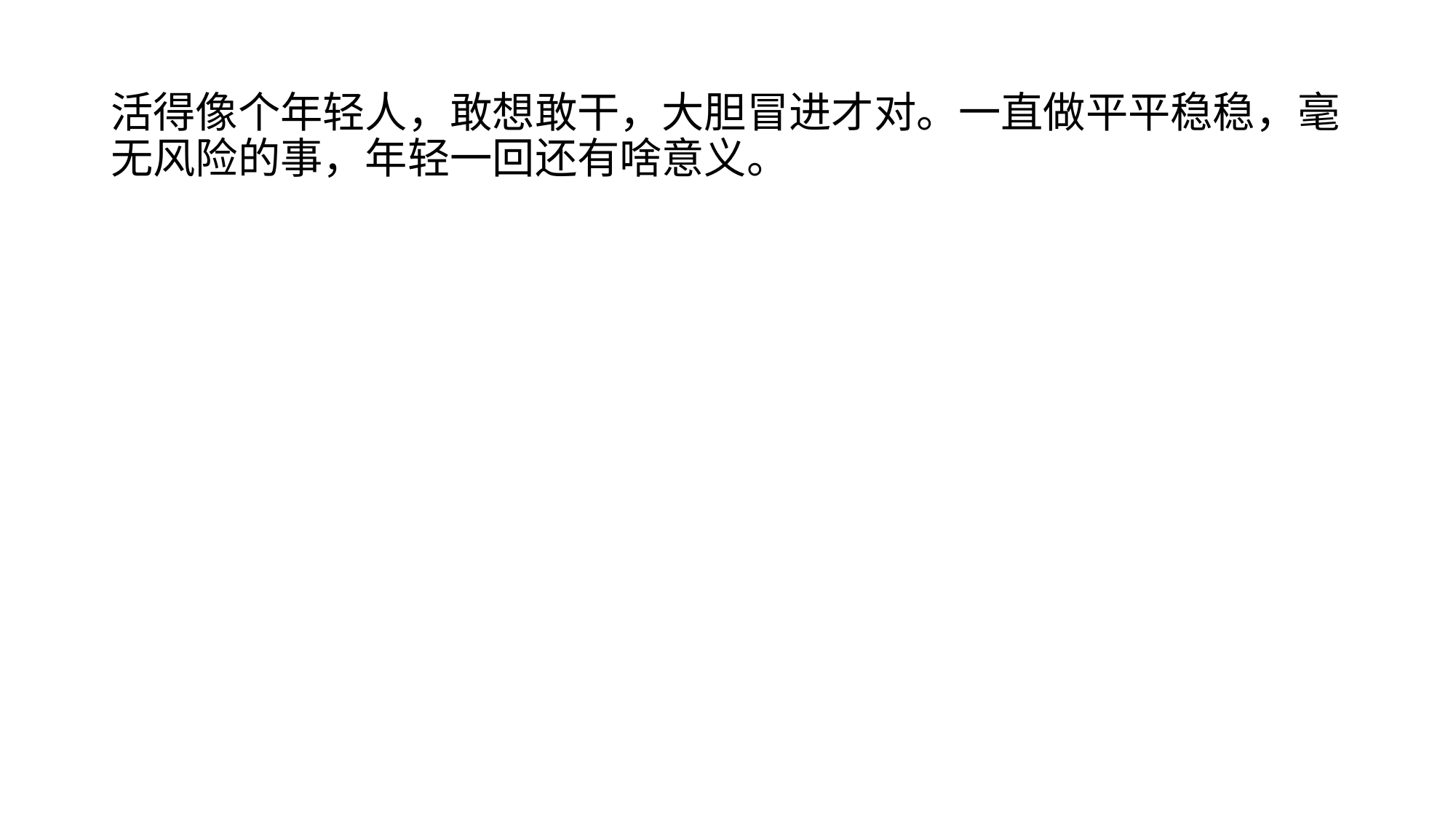

活得像个年轻人，敢想敢干，大胆冒进才对。一直做平平稳稳，毫无风险的事，年轻一回还有啥意义。